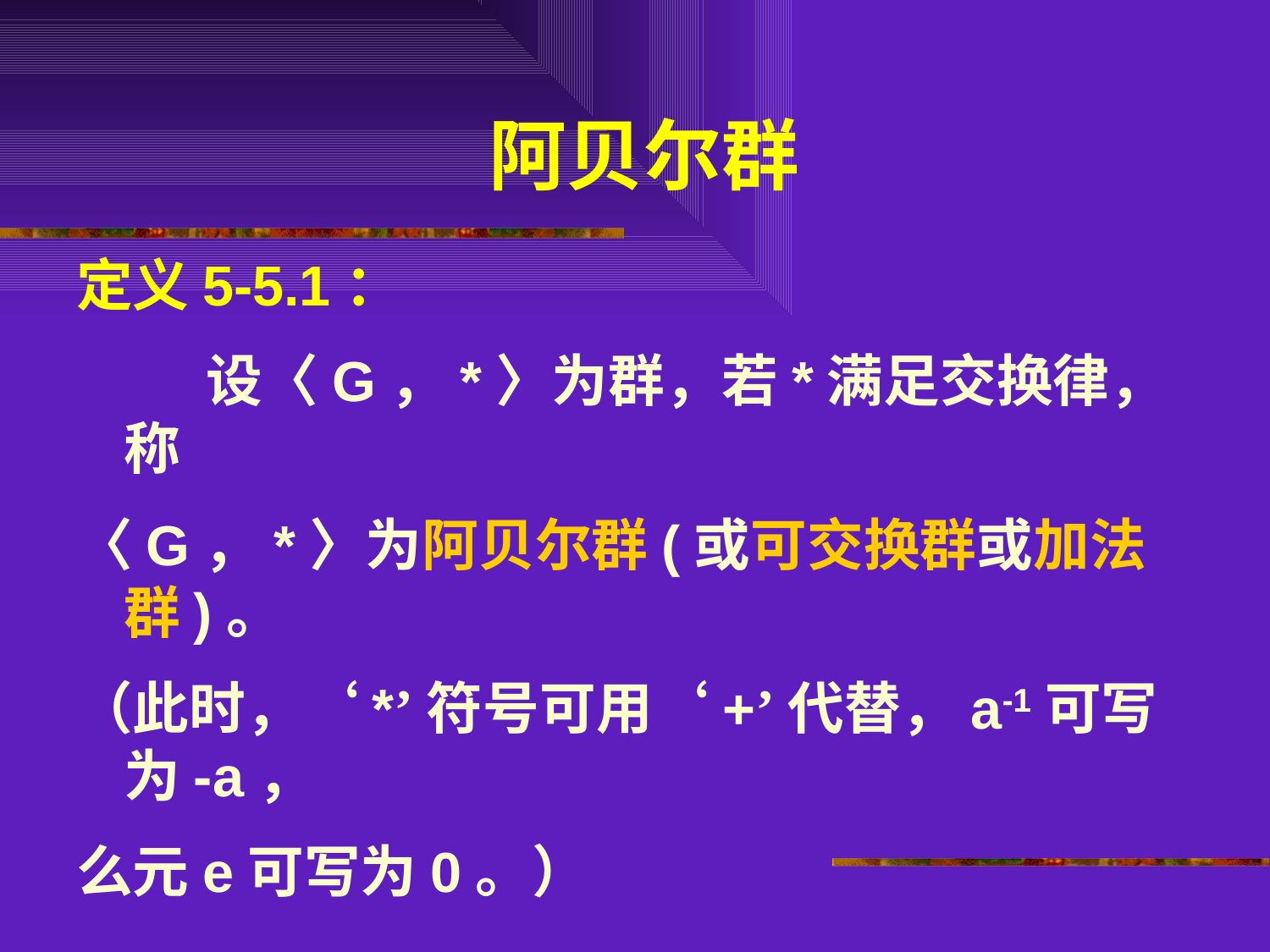

# 阿贝尔群
定义5-5.1：
         设〈G，*〉为群，若*满足交换律，称
〈G，*〉为阿贝尔群(或可交换群或加法群)。
（此时，‘*’符号可用‘+’代替，a-1可写为-a，
么元e可写为0。）